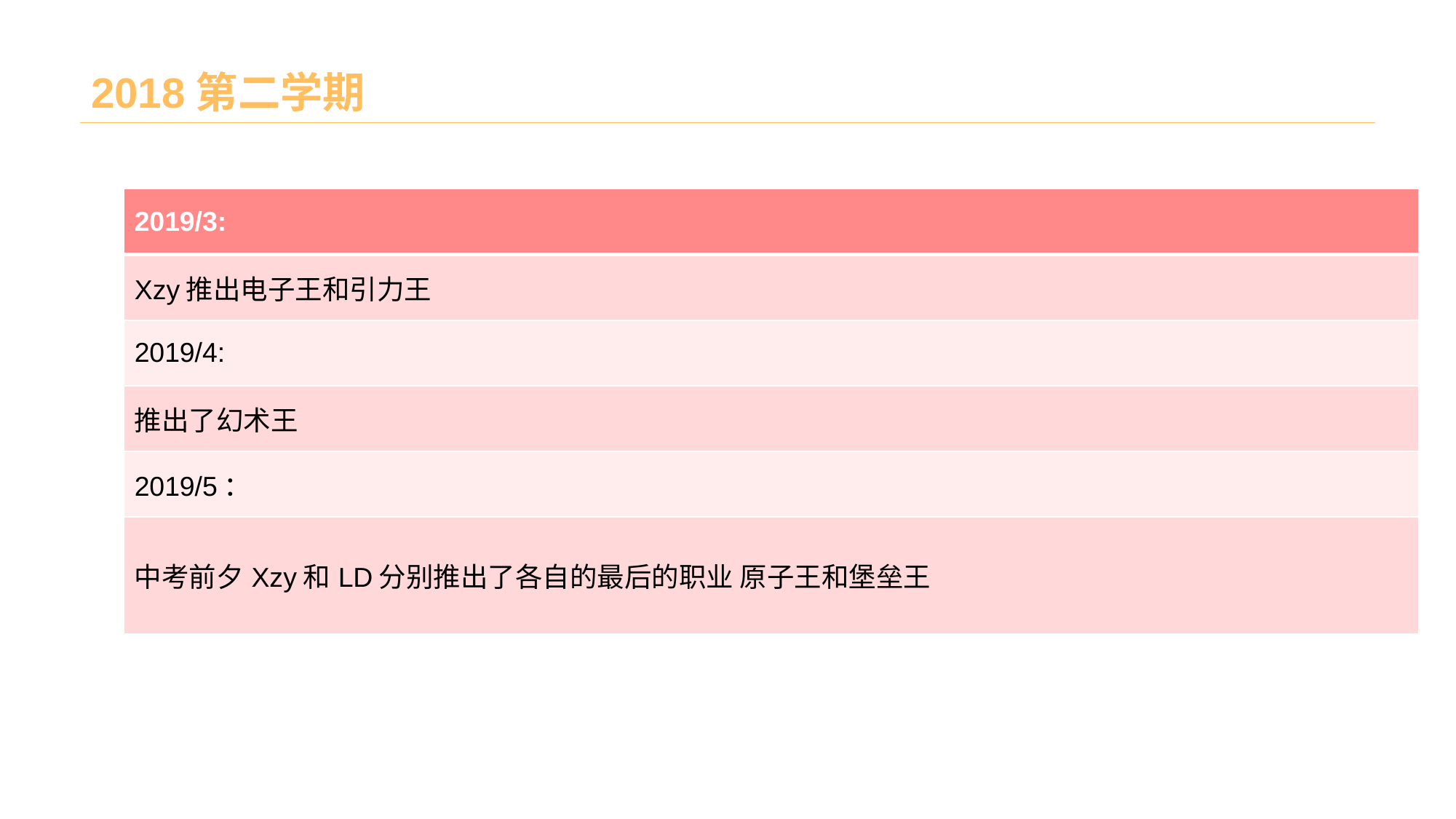

# 2018第二学期
| 2019/3: |
| --- |
| Xzy推出电子王和引力王 |
| 2019/4: |
| 推出了幻术王 |
| 2019/5： |
| 中考前夕Xzy和LD分别推出了各自的最后的职业 原子王和堡垒王 |